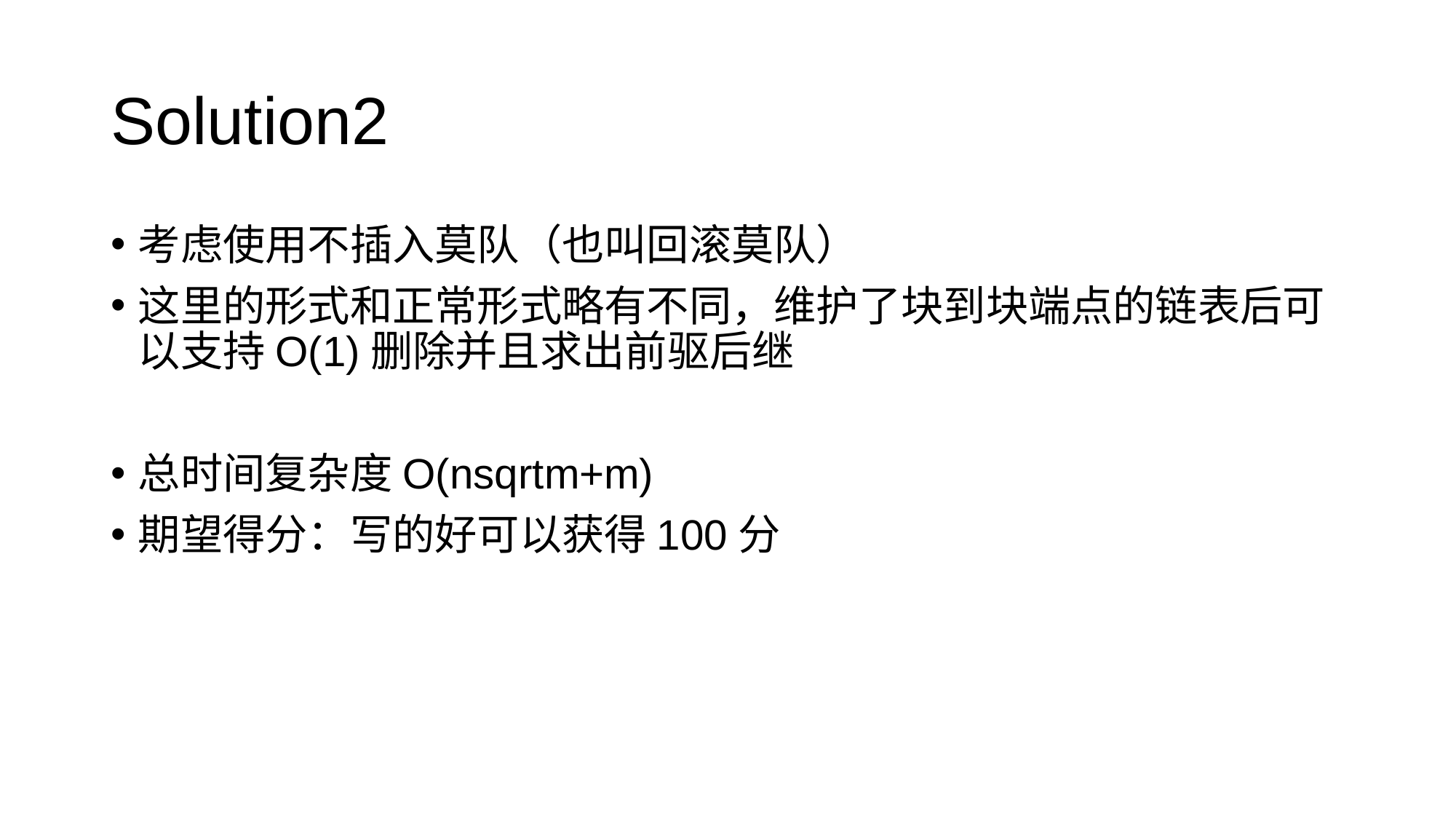

# Solution2
考虑使用不插入莫队（也叫回滚莫队）
这里的形式和正常形式略有不同，维护了块到块端点的链表后可以支持O(1)删除并且求出前驱后继

总时间复杂度O(nsqrtm+m)
期望得分：写的好可以获得100分